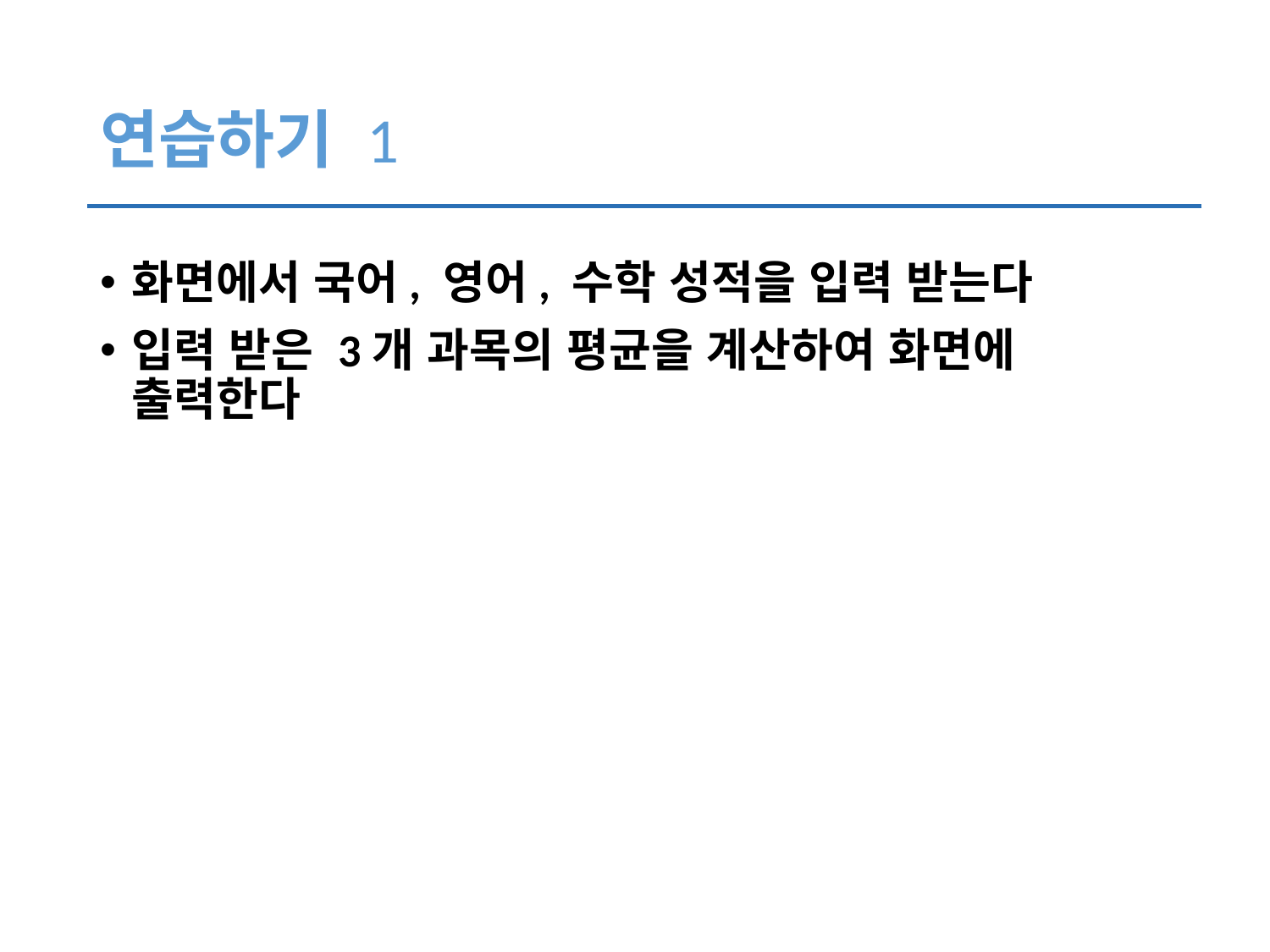

# 연습하기 1
화면에서 국어, 영어, 수학 성적을 입력 받는다
입력 받은 3개 과목의 평균을 계산하여 화면에 출력한다